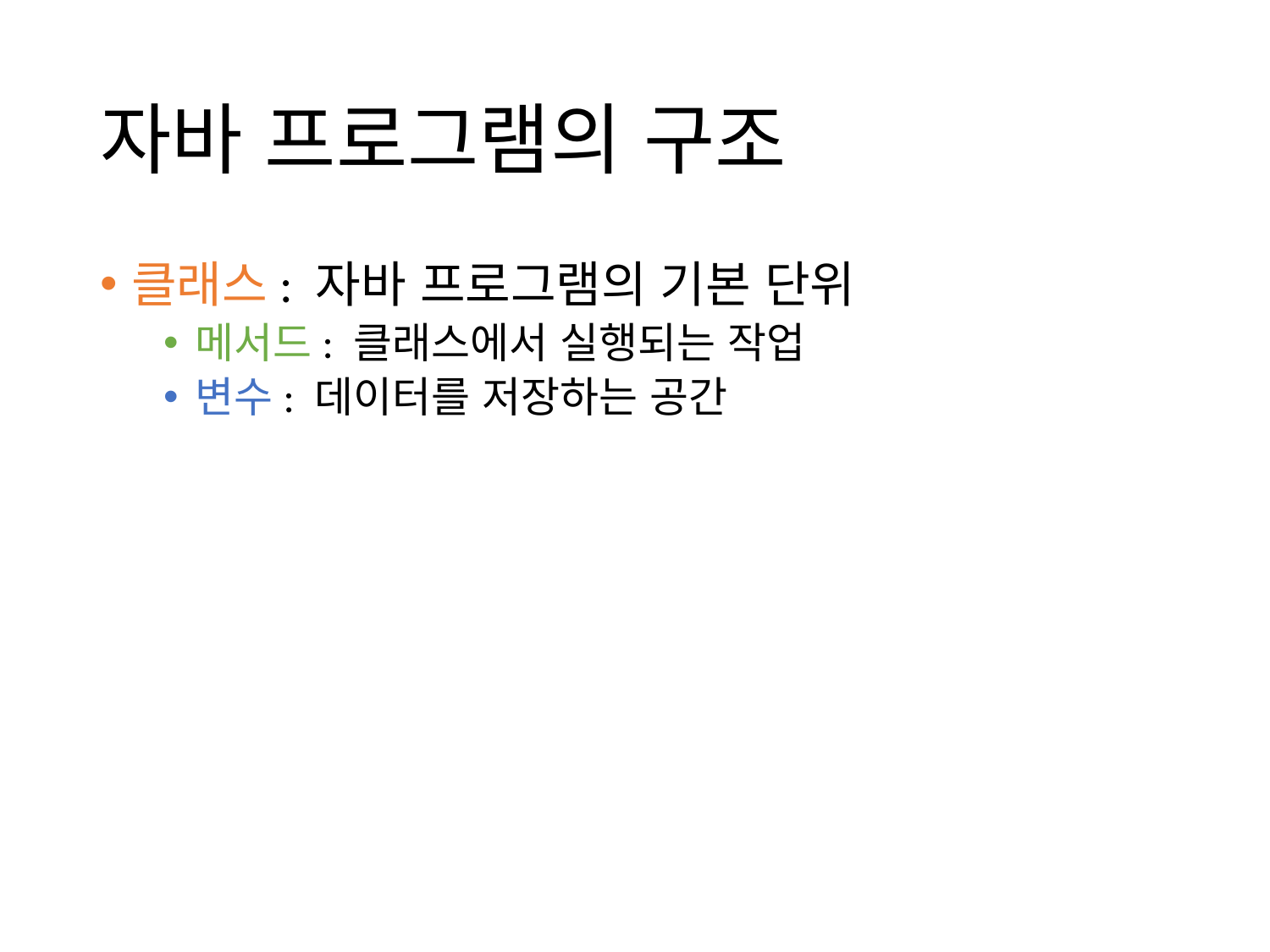

# 자바 프로그램의 구조
클래스: 자바 프로그램의 기본 단위
메서드: 클래스에서 실행되는 작업
변수: 데이터를 저장하는 공간